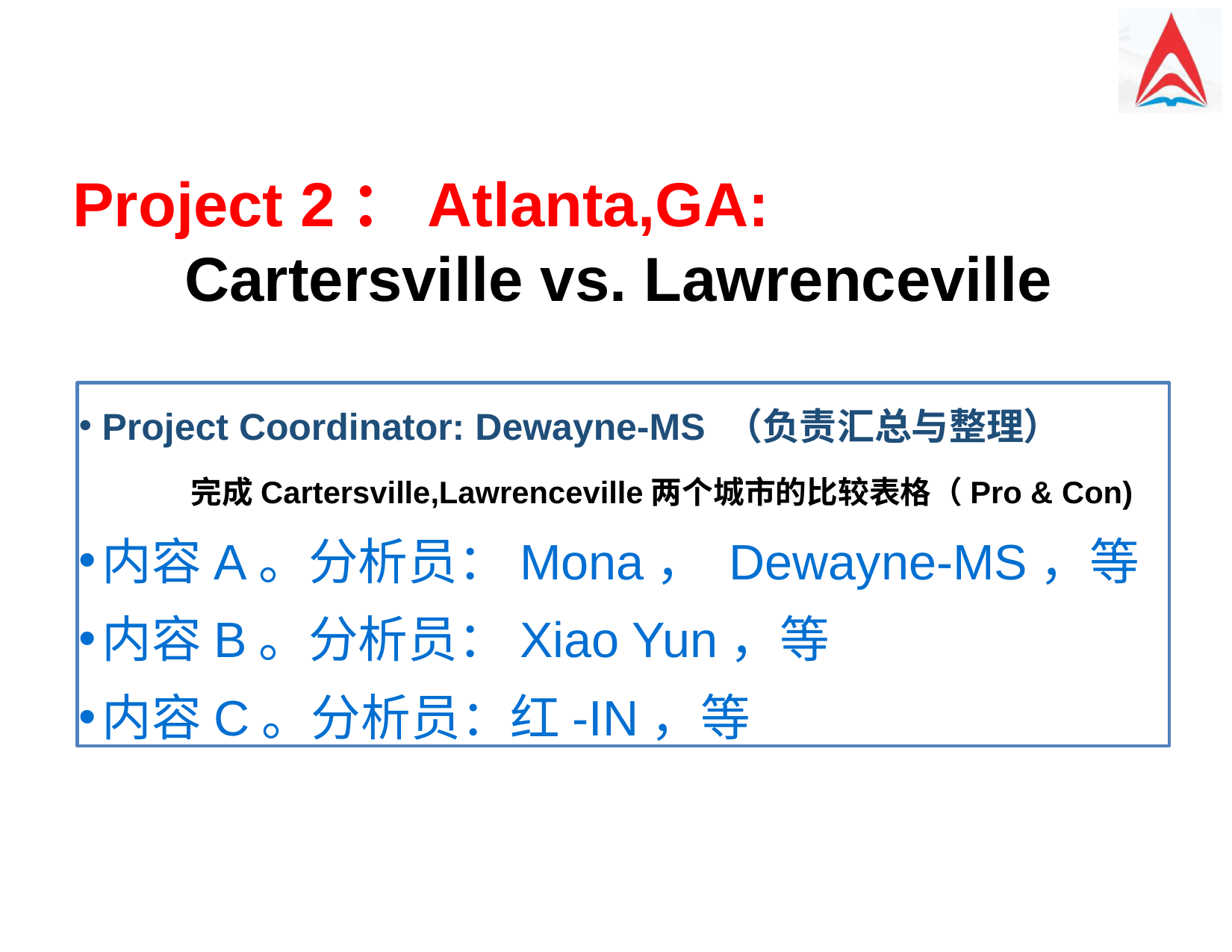

Project 2：Atlanta,GA:
Cartersville vs. Lawrenceville
Project Coordinator: Dewayne-MS （负责汇总与整理）
	完成Cartersville,Lawrenceville两个城市的比较表格（Pro & Con)
内容A。分析员：Mona， Dewayne-MS，等
内容B。分析员：Xiao Yun，等
内容C。分析员：红-IN，等